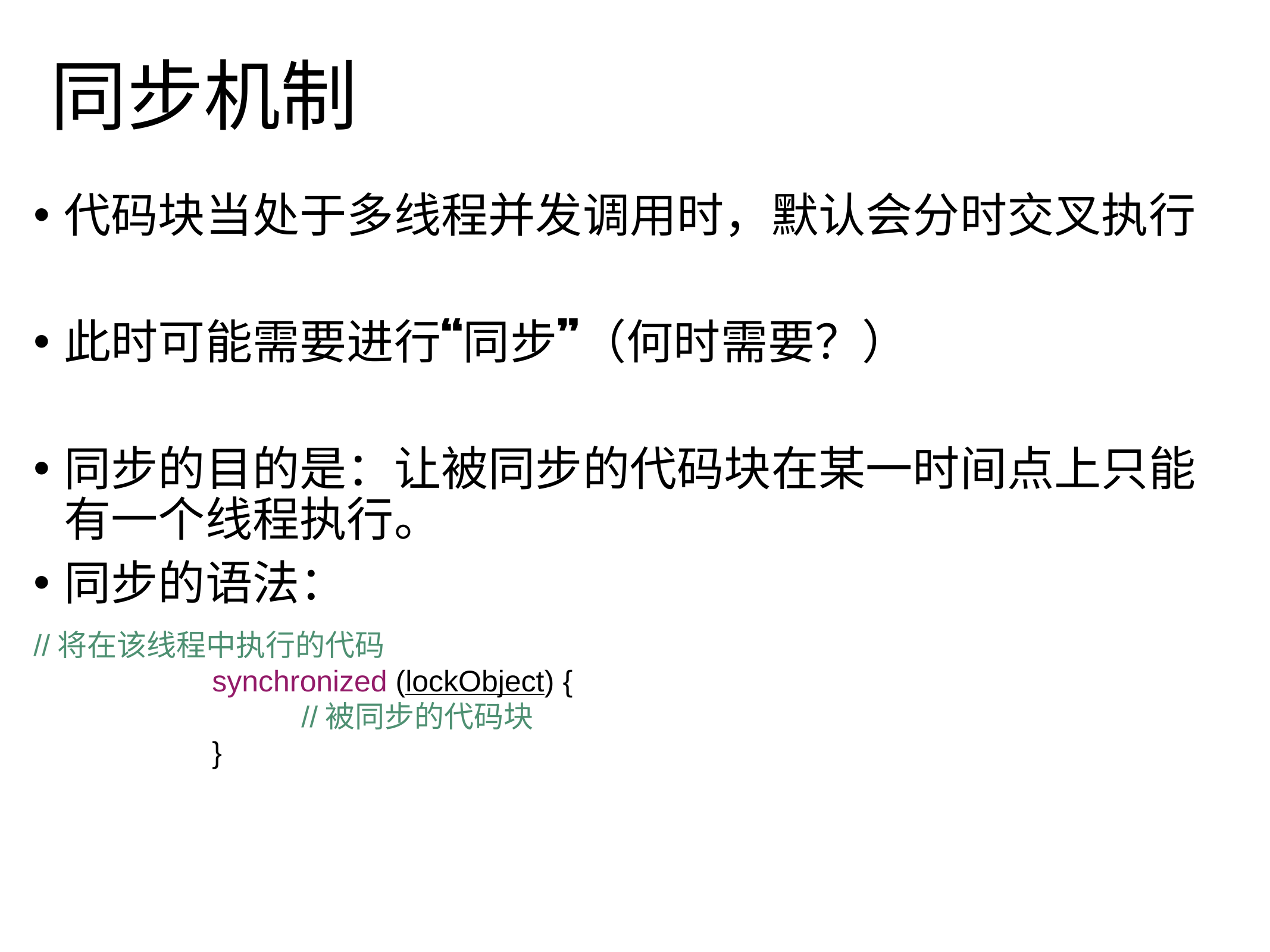

# 同步机制
代码块当处于多线程并发调用时，默认会分时交叉执行

此时可能需要进行“同步”（何时需要？）

同步的目的是：让被同步的代码块在某一时间点上只能有一个线程执行。
同步的语法：

//将在该线程中执行的代码
		synchronized (lockObject) {
			//被同步的代码块
		}
13